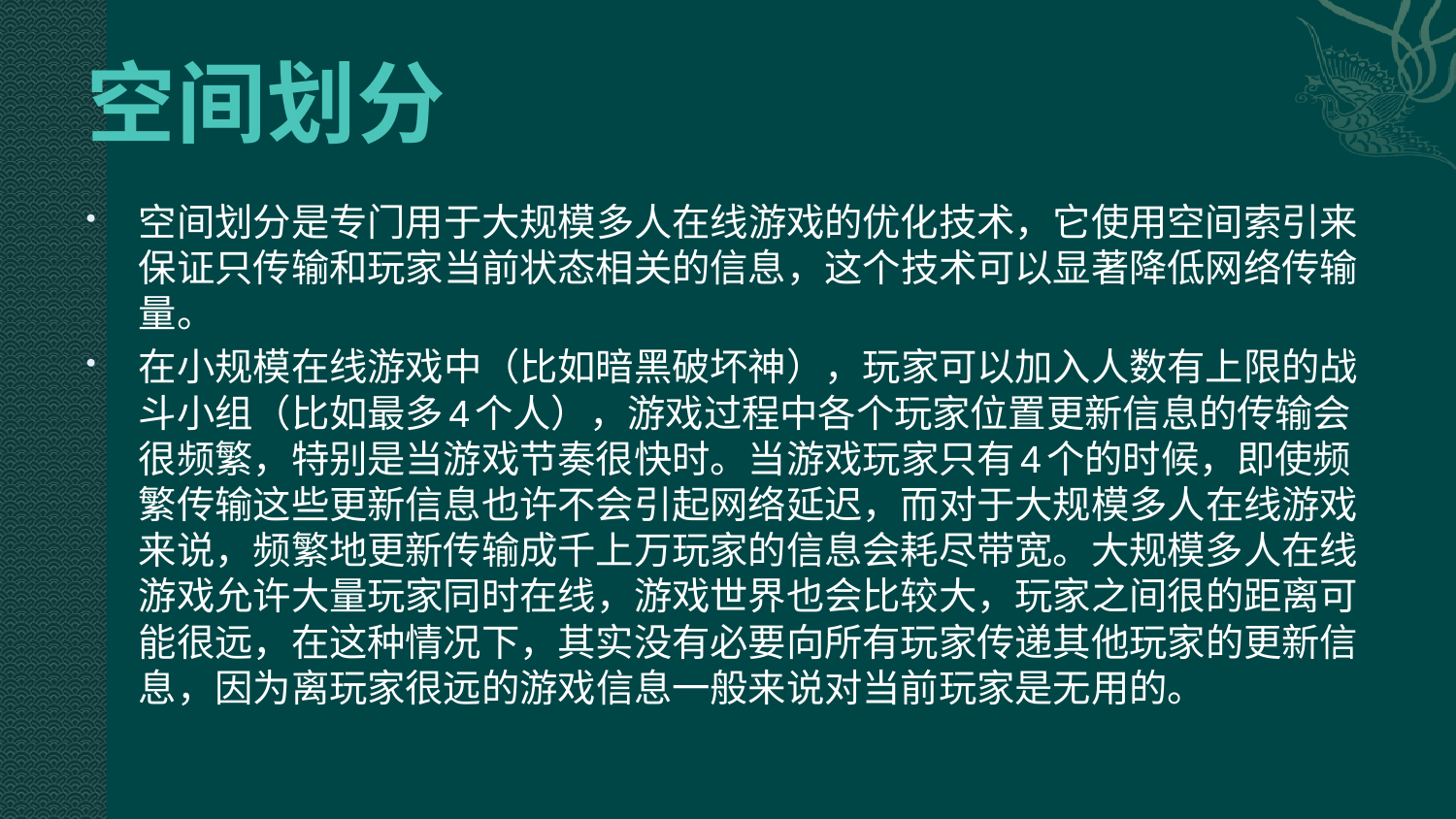

# 空间划分
空间划分是专门用于大规模多人在线游戏的优化技术，它使用空间索引来保证只传输和玩家当前状态相关的信息，这个技术可以显著降低网络传输量。
在小规模在线游戏中（比如暗黑破坏神），玩家可以加入人数有上限的战斗小组（比如最多4个人），游戏过程中各个玩家位置更新信息的传输会很频繁，特别是当游戏节奏很快时。当游戏玩家只有4个的时候，即使频繁传输这些更新信息也许不会引起网络延迟，而对于大规模多人在线游戏来说，频繁地更新传输成千上万玩家的信息会耗尽带宽。大规模多人在线游戏允许大量玩家同时在线，游戏世界也会比较大，玩家之间很的距离可能很远，在这种情况下，其实没有必要向所有玩家传递其他玩家的更新信息，因为离玩家很远的游戏信息一般来说对当前玩家是无用的。